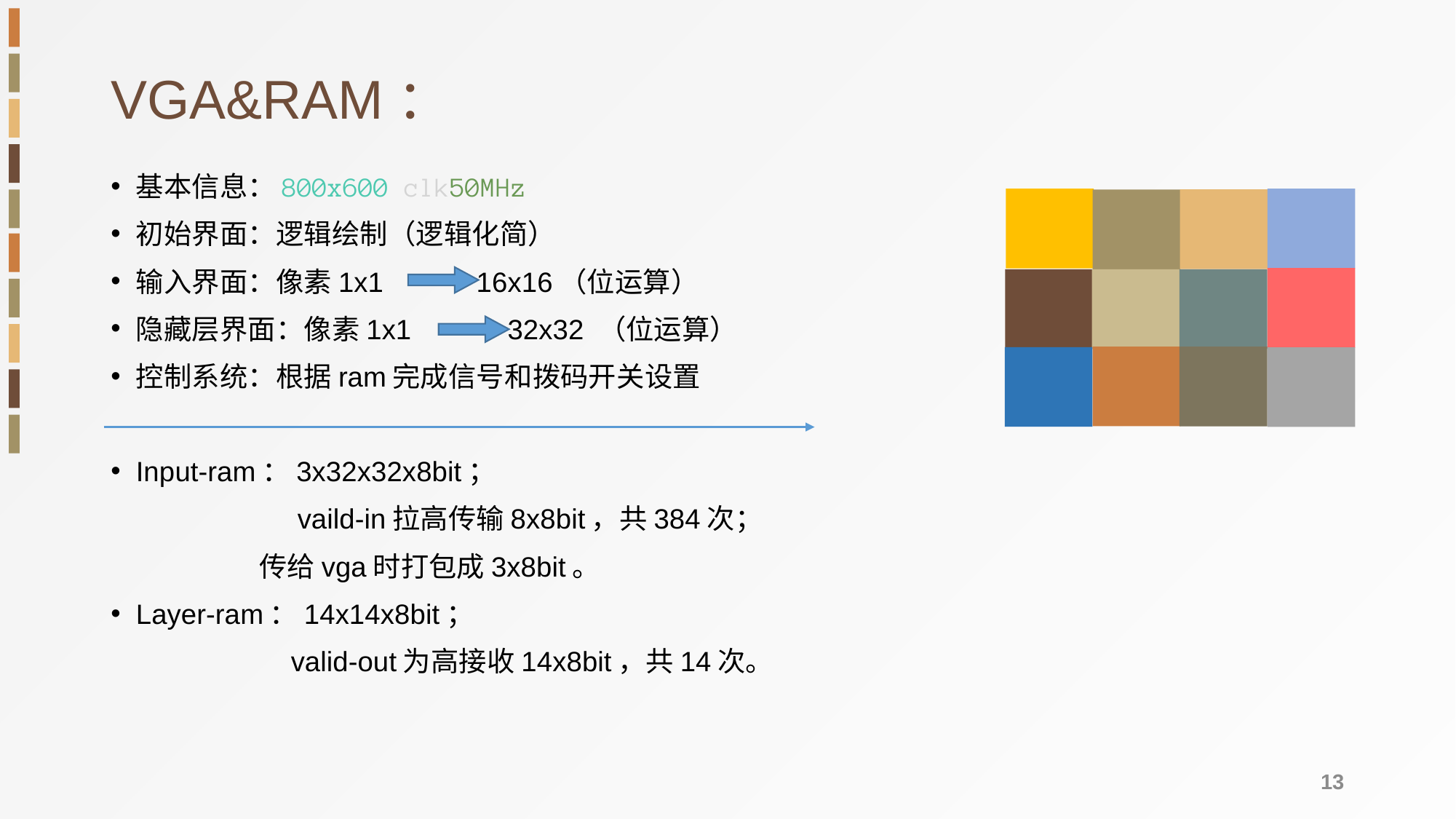

# VGA&RAM：
基本信息：800x600 clk50MHz
初始界面：逻辑绘制（逻辑化简）
输入界面：像素1x1	     16x16（位运算）
隐藏层界面：像素1x1	         32x32 （位运算）
控制系统：根据ram完成信号和拨码开关设置

Input-ram：3x32x32x8bit；
	           vaild-in拉高传输8x8bit，共384次；
                       传给vga时打包成3x8bit。
Layer-ram：14x14x8bit；
                       valid-out为高接收14x8bit，共14次。

13